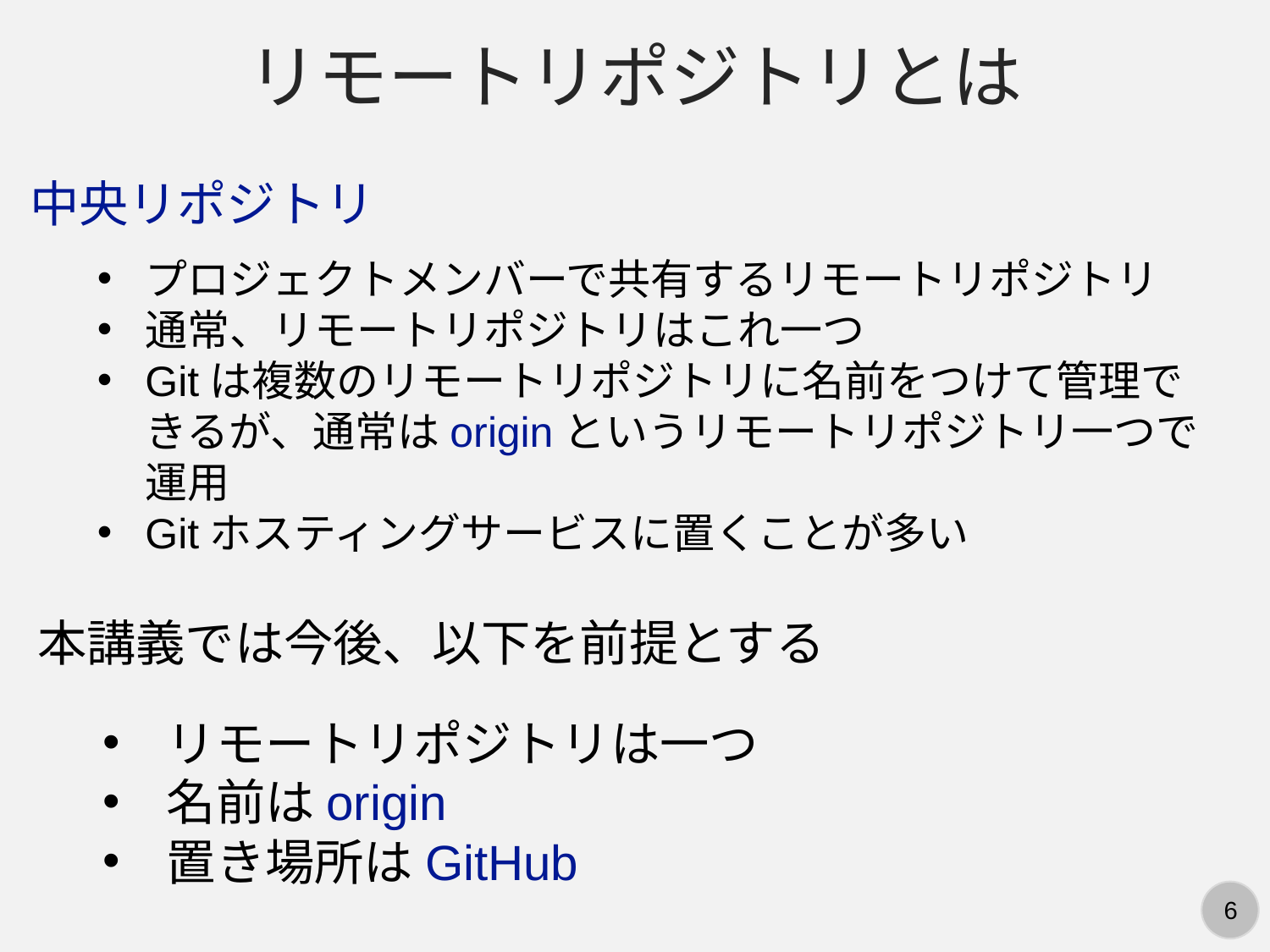

リモートリポジトリとは
中央リポジトリ
プロジェクトメンバーで共有するリモートリポジトリ
通常、リモートリポジトリはこれ一つ
Gitは複数のリモートリポジトリに名前をつけて管理できるが、通常はoriginというリモートリポジトリ一つで運用
Gitホスティングサービスに置くことが多い
本講義では今後、以下を前提とする
リモートリポジトリは一つ
名前はorigin
置き場所はGitHub